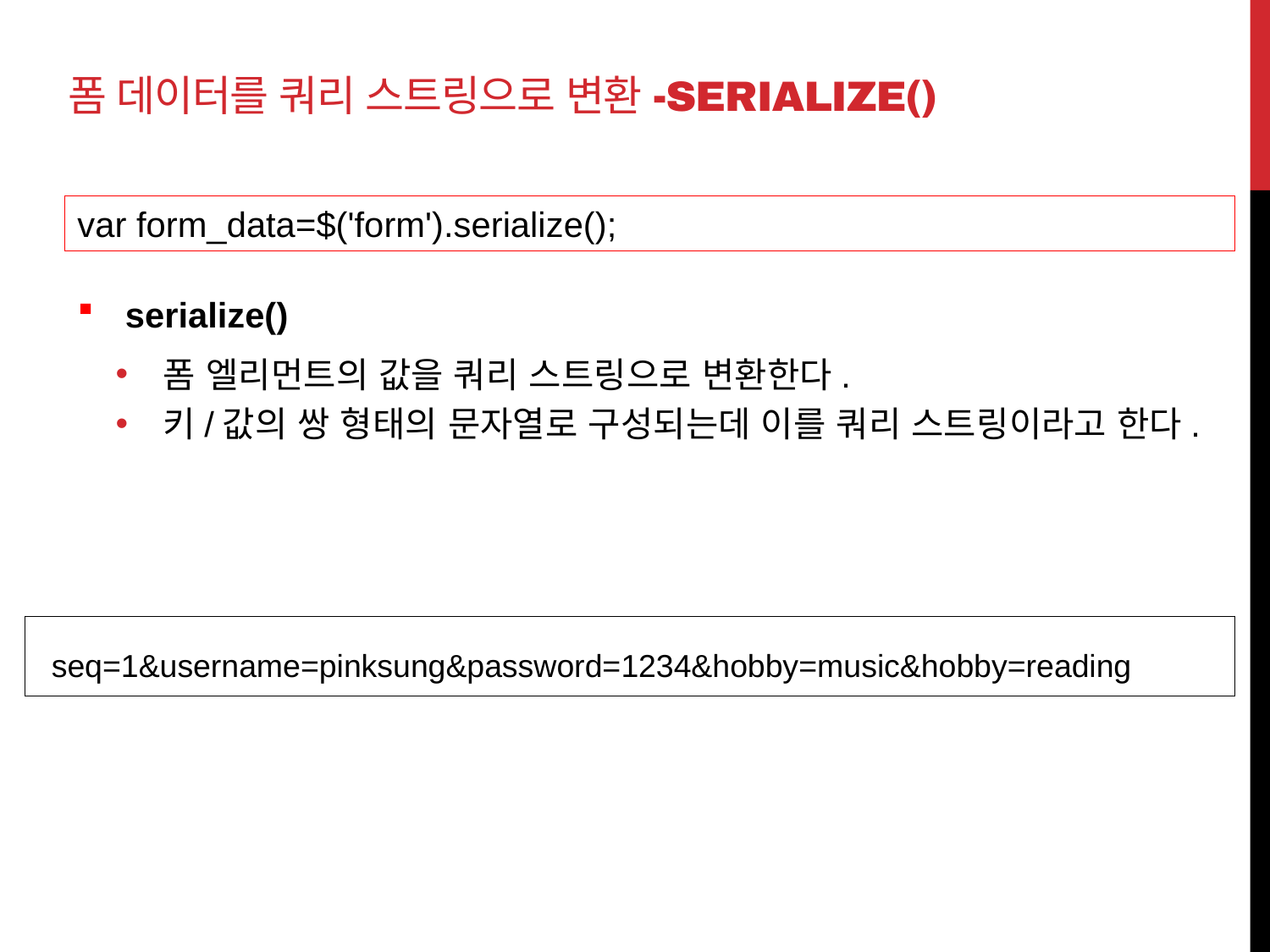

# 폼 데이터를 쿼리 스트링으로 변환-serialize()
var form_data=$('form').serialize();
serialize()
폼 엘리먼트의 값을 쿼리 스트링으로 변환한다.
키/값의 쌍 형태의 문자열로 구성되는데 이를 쿼리 스트링이라고 한다.

| seq=1&username=pinksung&password=1234&hobby=music&hobby=reading |
| --- |